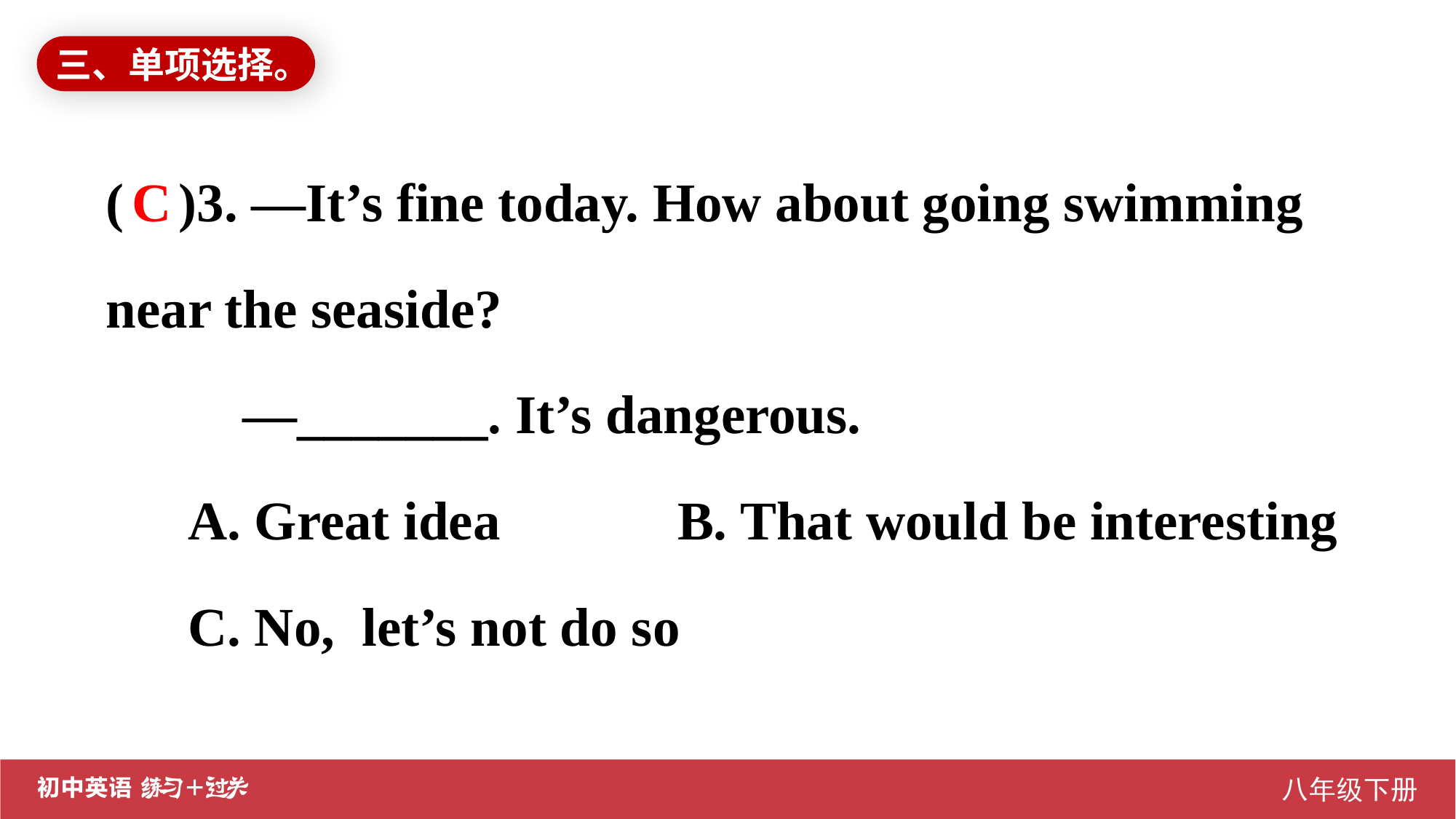

三、单项选择。
(    )3. —It’s fine today. How about going swimming near the seaside?
          —_______. It’s dangerous.
      A. Great idea             B. That would be interesting
      C. No,  let’s not do so
C